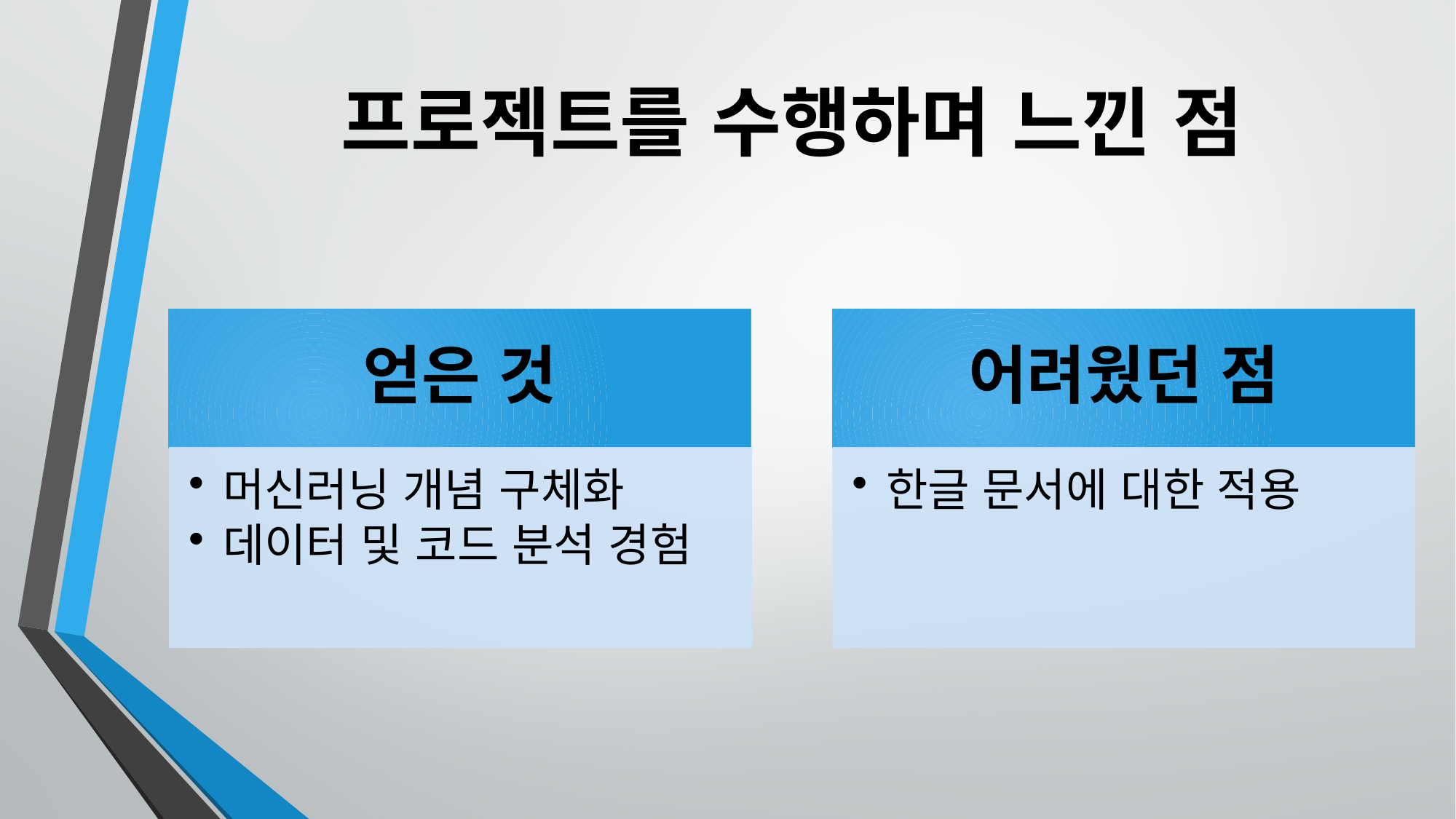

# 프로젝트를 수행하며 느낀 점
얻은 것
머신러닝 개념 구체화
데이터 및 코드 분석 경험
어려웠던 점
한글 문서에 대한 적용